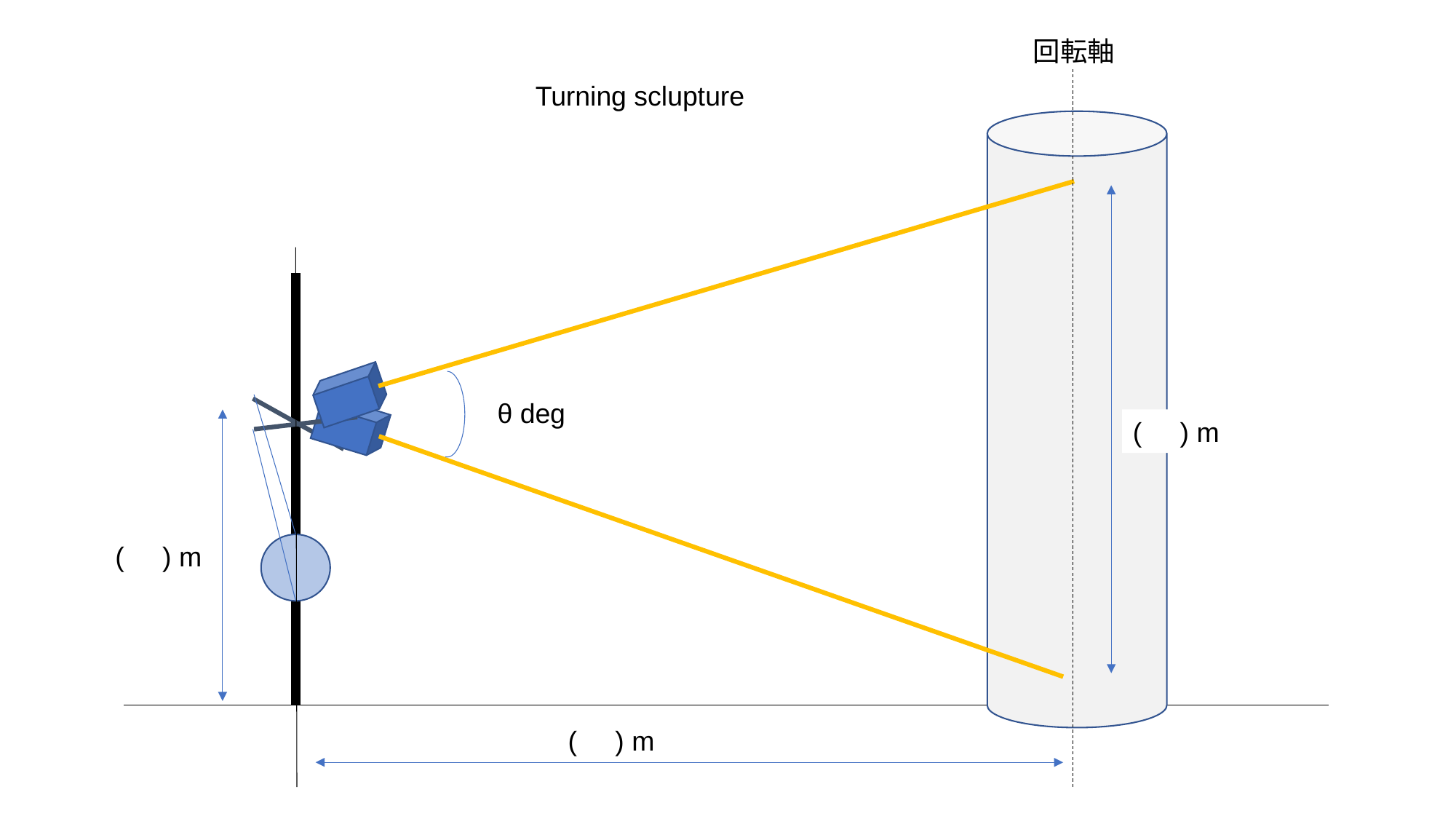

回転軸
Turning sclupture

θ deg

(     ) m
(     ) m

(     ) m